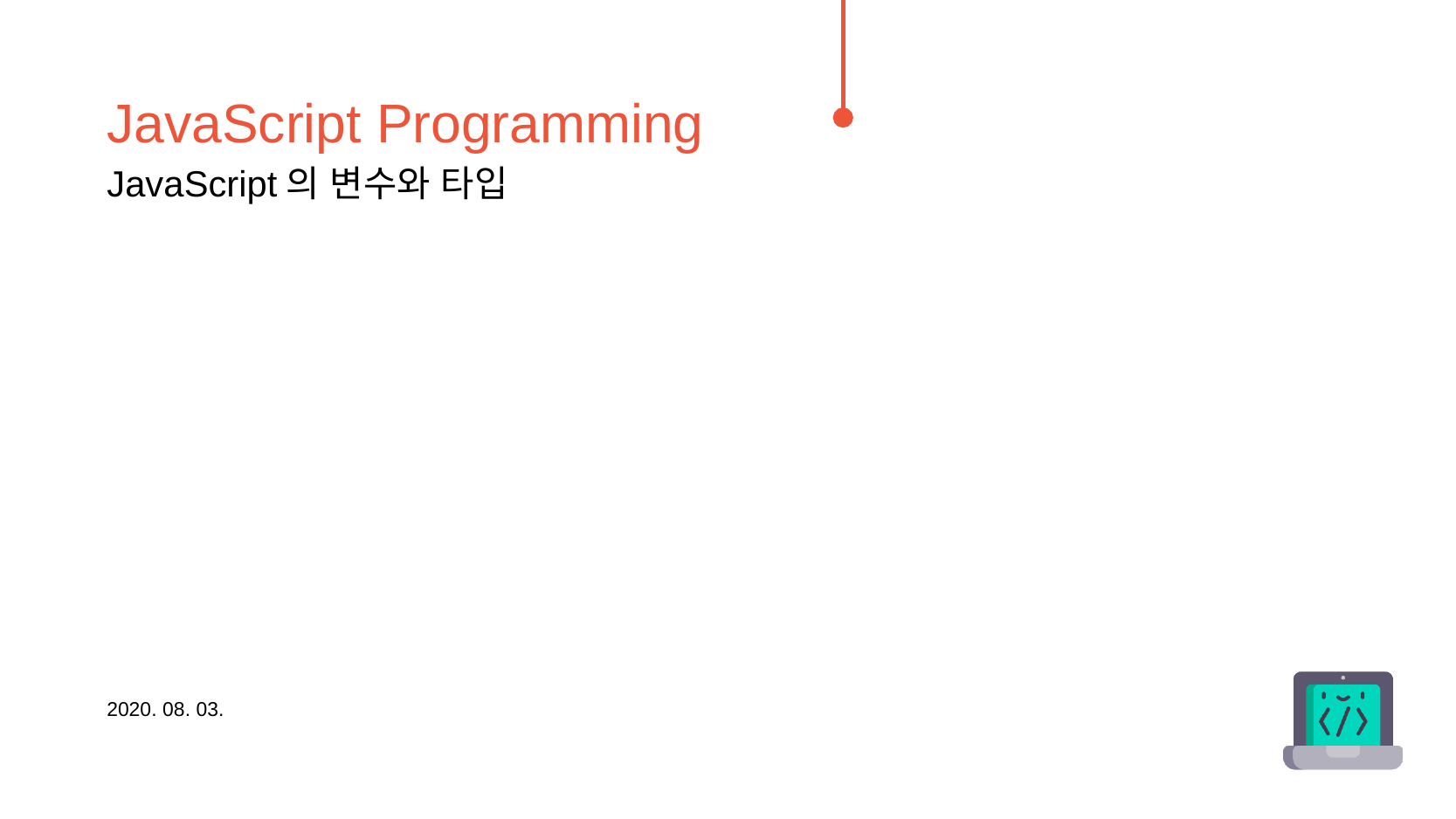

JavaScript Programming
JavaScript의 변수와 타입
2020. 08. 03.